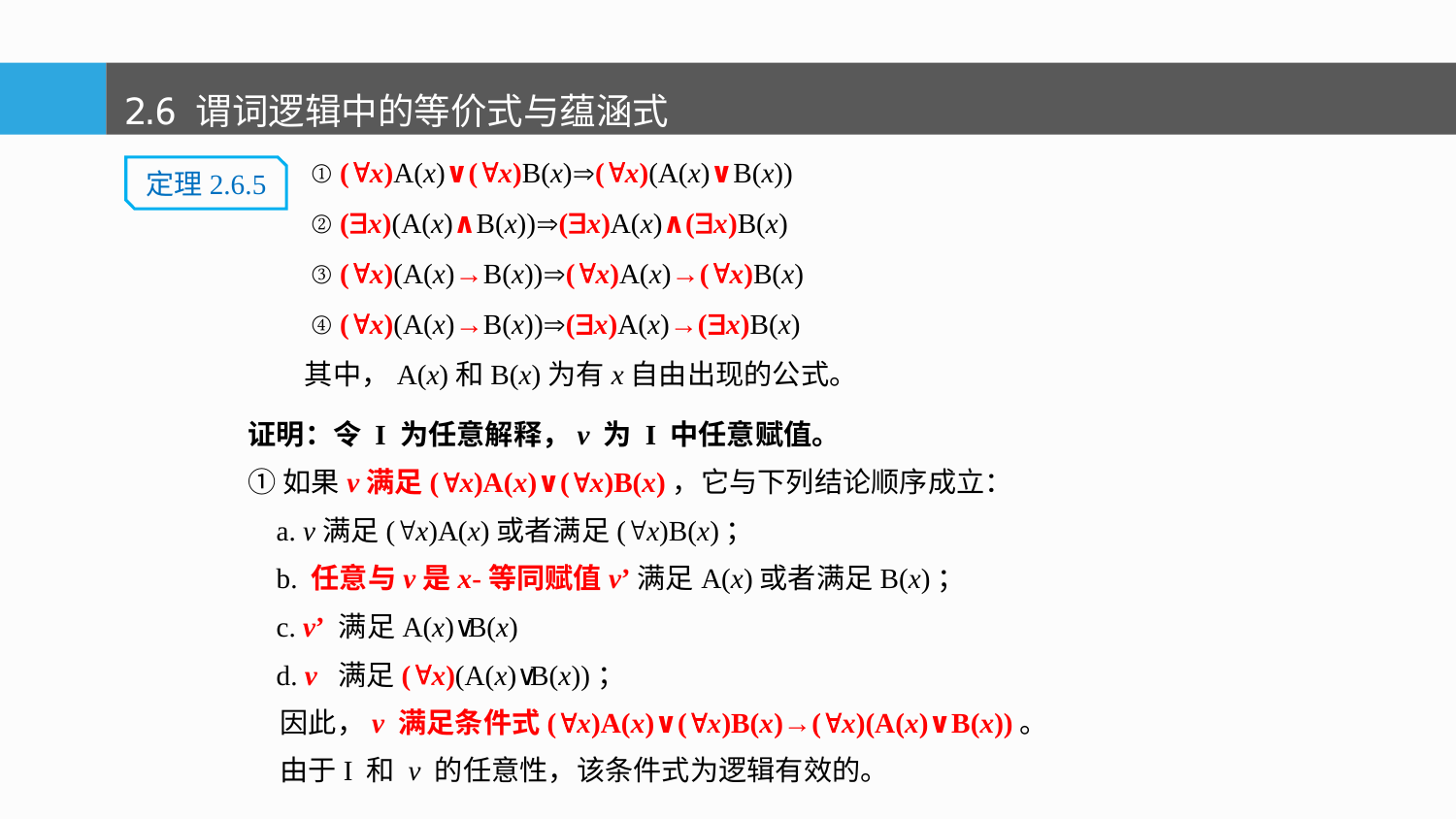

2.6 谓词逻辑中的等价式与蕴涵式

                  ① (∀x)A(x)∨(∀x)B(x)⇒(∀x)(A(x)∨B(x))
                  ② (∃x)(A(x)∧B(x))⇒(∃x)A(x)∧(∃x)B(x)
                  ③ (∀x)(A(x)→B(x))⇒(∀x)A(x)→(∀x)B(x)
                  ④ (∀x)(A(x)→B(x))⇒(∃x)A(x)→(∃x)B(x)
                  其中，A(x)和B(x)为有x自由出现的公式。
定理2.6.5
证明：令 I 为任意解释，v 为 I 中任意赋值。
①如果v满足(∀x)A(x)∨(∀x)B(x)，它与下列结论顺序成立：
    a. v满足(∀x)A(x)或者满足(∀x)B(x)；
    b. 任意与v是x-等同赋值v’满足A(x)或者满足B(x)；
    c. v’ 满足A(x)∨B(x)
    d. v  满足(∀x)(A(x)∨B(x))；
    因此，v 满足条件式(∀x)A(x)∨(∀x)B(x)→(∀x)(A(x)∨B(x))。
    由于I 和 v 的任意性，该条件式为逻辑有效的。